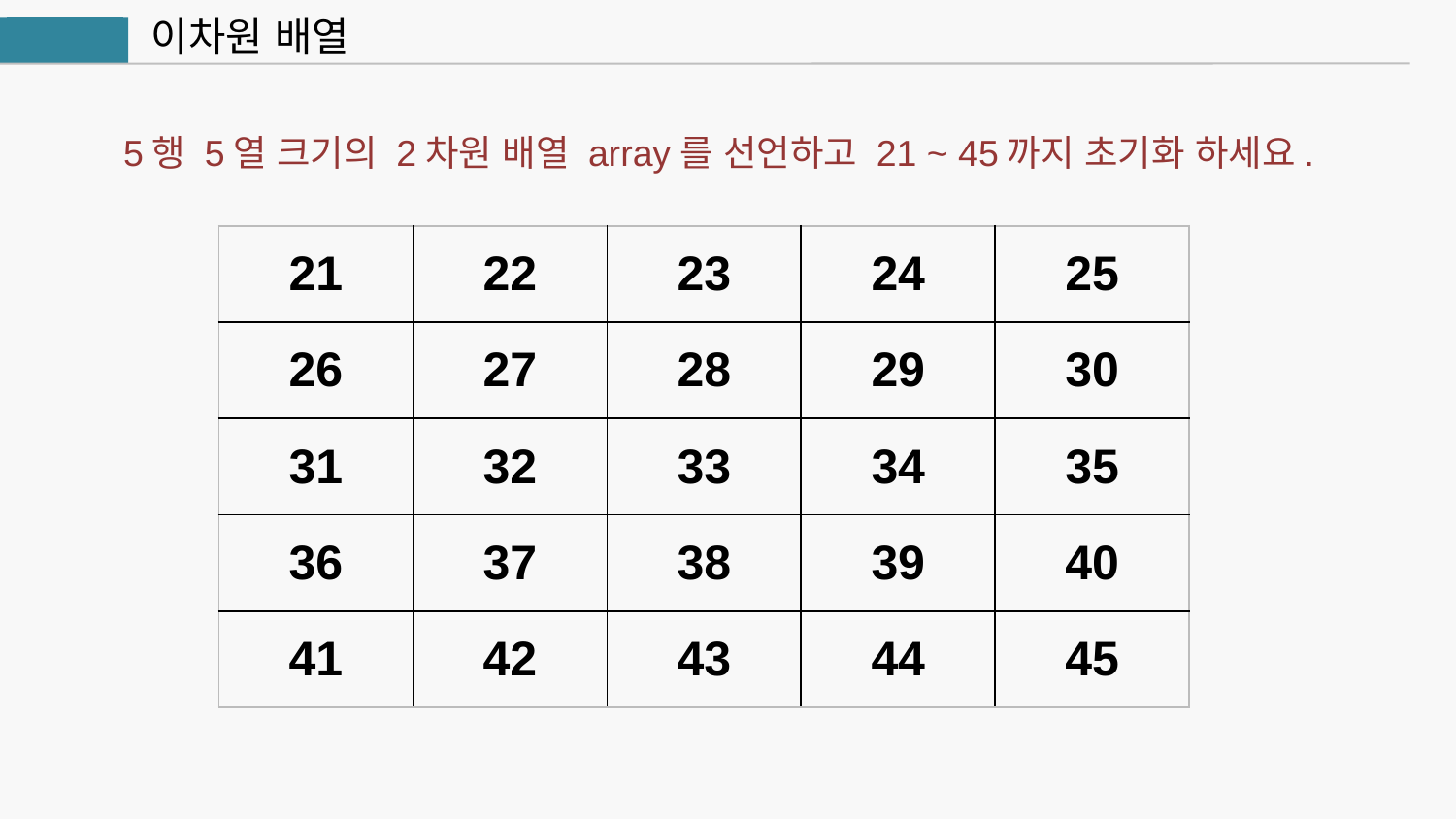

이차원 배열

자바
5행 5열 크기의 2차원 배열 array를 선언하고 21 ~ 45까지 초기화 하세요.
| 21 | 22 | 23 | 24 | 25 |
| --- | --- | --- | --- | --- |
| 26 | 27 | 28 | 29 | 30 |
| 31 | 32 | 33 | 34 | 35 |
| 36 | 37 | 38 | 39 | 40 |
| 41 | 42 | 43 | 44 | 45 |